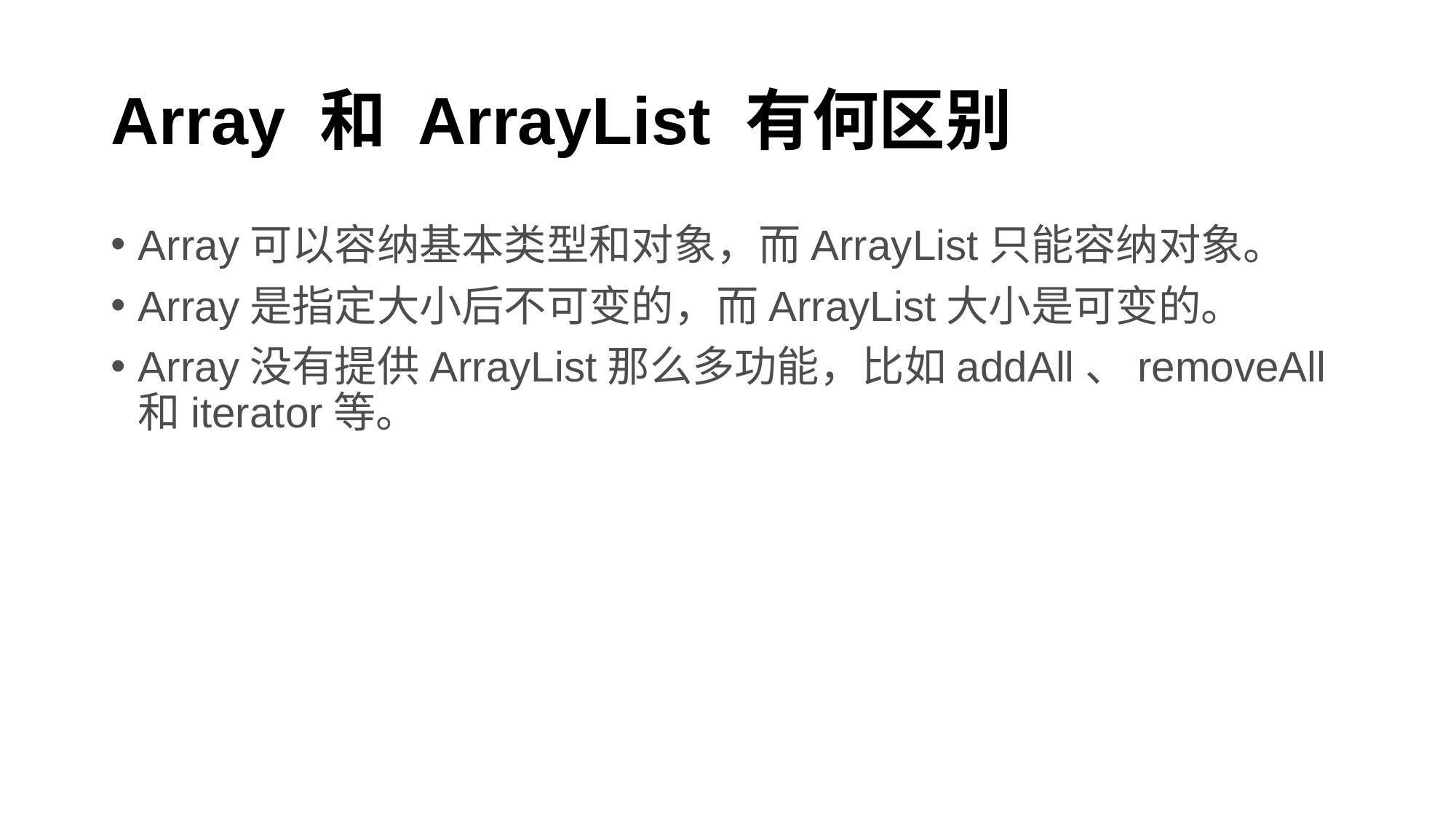

# Array 和 ArrayList 有何区别
Array可以容纳基本类型和对象，而ArrayList只能容纳对象。
Array是指定大小后不可变的，而ArrayList大小是可变的。
Array没有提供ArrayList那么多功能，比如addAll、removeAll和iterator等。